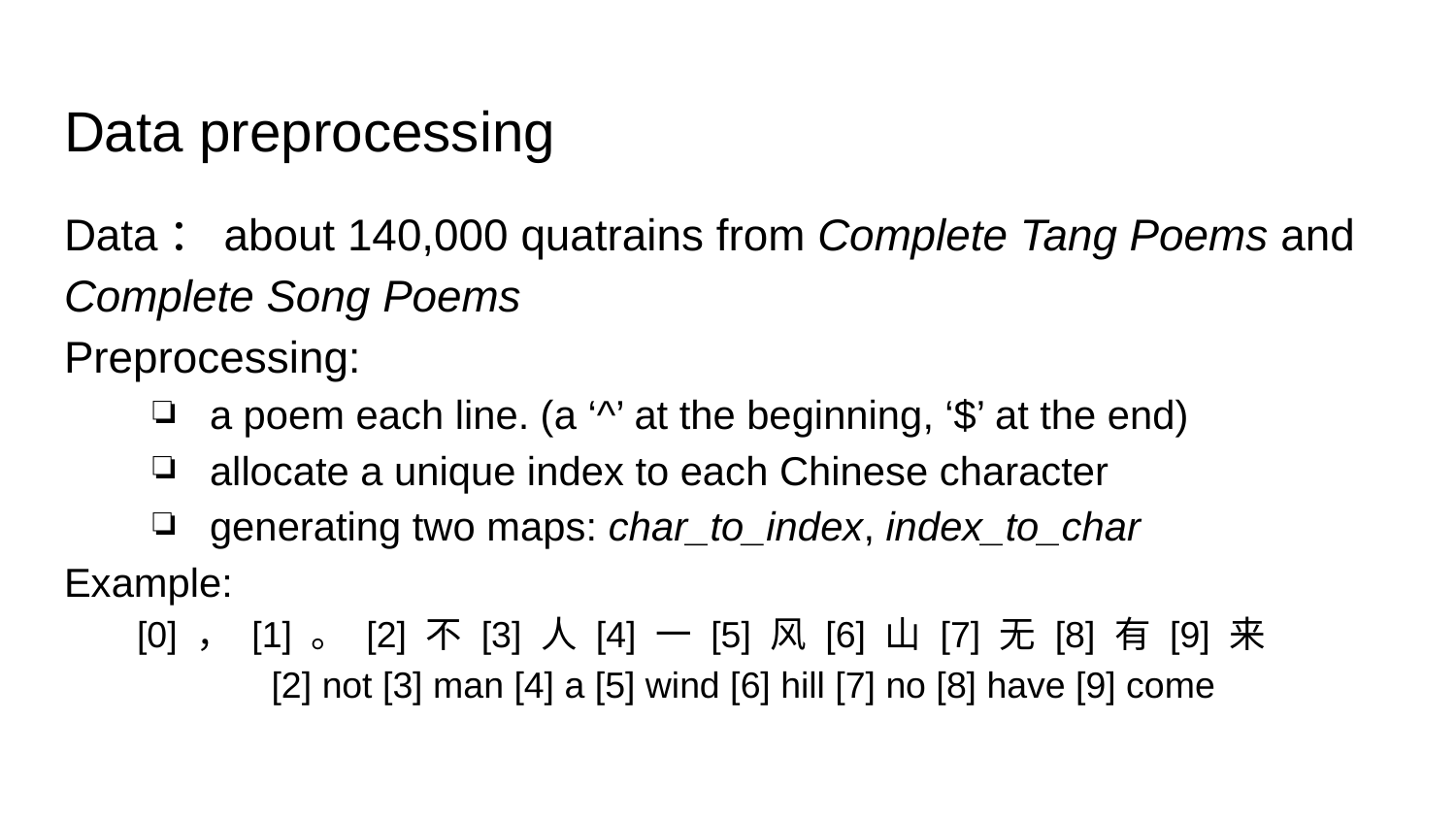

# Data preprocessing
Data：about 140,000 quatrains from Complete Tang Poems and Complete Song Poems
Preprocessing:
a poem each line. (a ‘^’ at the beginning, ‘$’ at the end)
allocate a unique index to each Chinese character
generating two maps: char_to_index, index_to_char
Example:
[0] ， [1] 。 [2] 不 [3] 人 [4] 一 [5] 风 [6] 山 [7] 无 [8] 有 [9] 来
[2] not [3] man [4] a [5] wind [6] hill [7] no [8] have [9] come